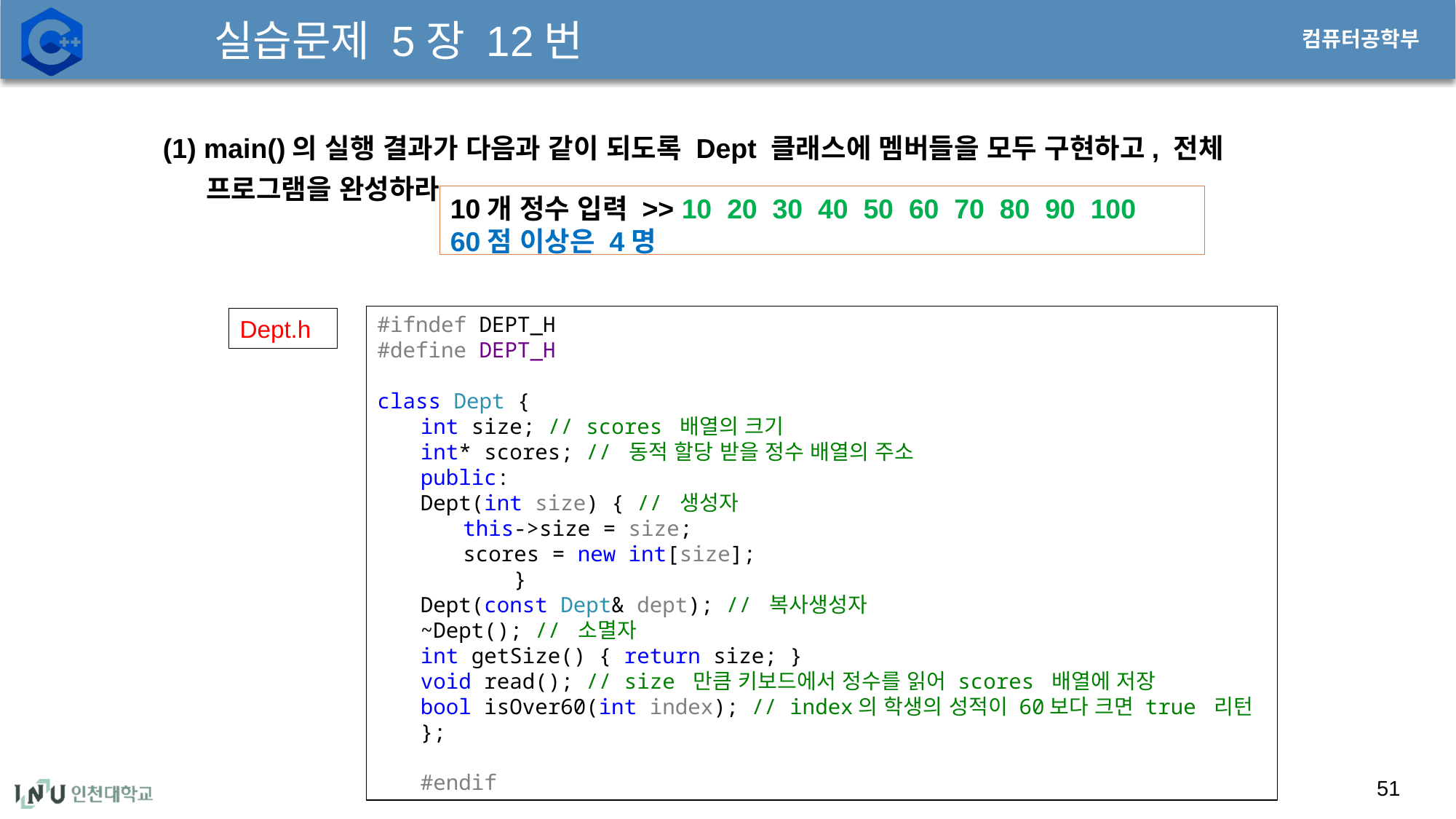

# 실습문제 5장 12번
(1) main()의 실행 결과가 다음과 같이 되도록 Dept 클래스에 멤버들을 모두 구현하고, 전체 프로그램을 완성하라.
10개 정수 입력 >> 10  20  30  40  50  60  70  80  90  100
60점 이상은 4명
#ifndef DEPT_H
#define DEPT_H

class Dept {
int size; // scores 배열의 크기
int* scores; // 동적 할당 받을 정수 배열의 주소
public:
Dept(int size) { // 생성자
this->size = size;
scores = new int[size];
    }
Dept(const Dept& dept); // 복사생성자
~Dept(); // 소멸자
int getSize() { return size; }
void read(); // size 만큼 키보드에서 정수를 읽어 scores 배열에 저장
bool isOver60(int index); // index의 학생의 성적이 60보다 크면 true 리턴
};

#endif
Dept.h